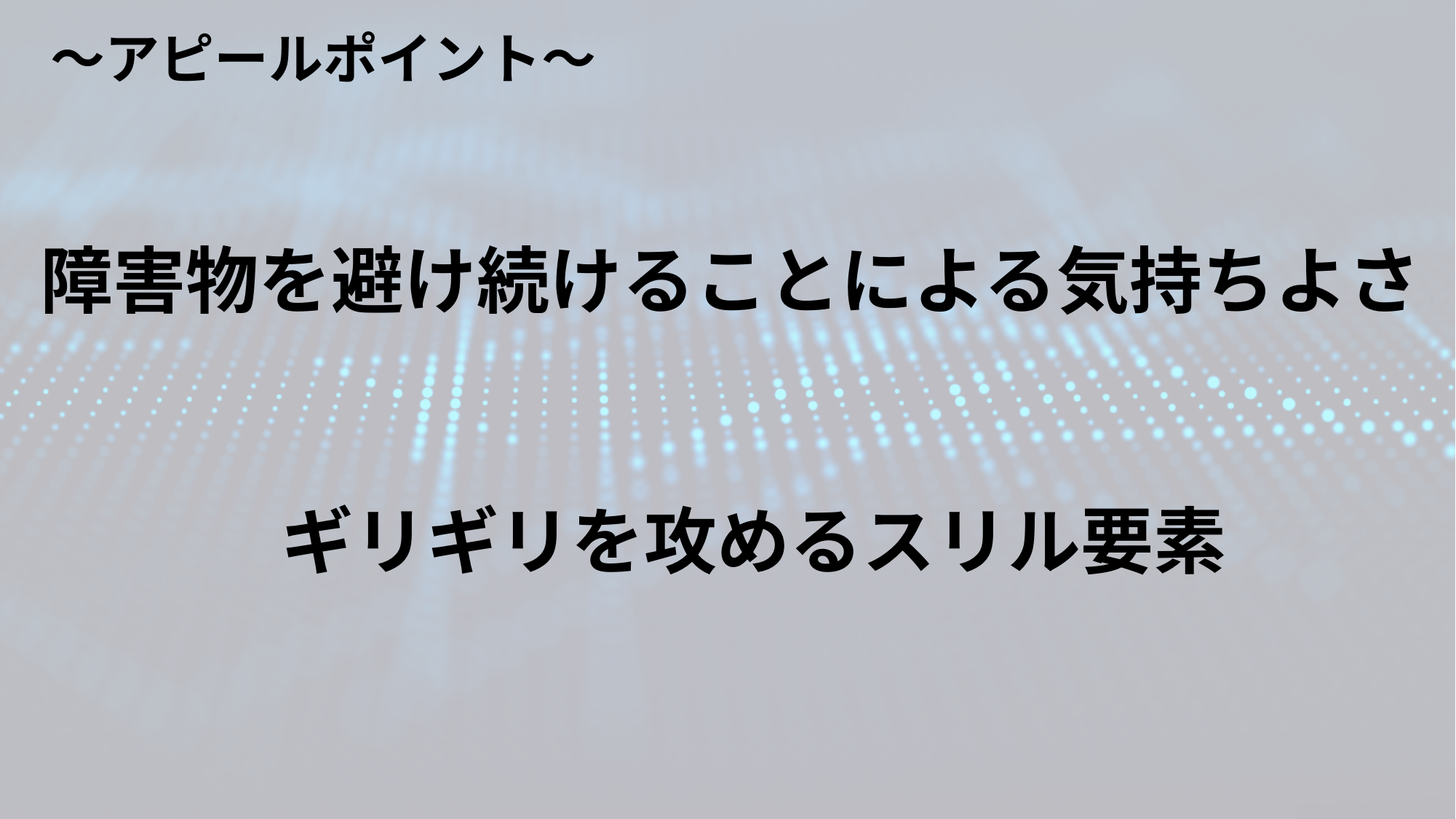

～アピールポイント～
障害物を避け続けることによる気持ちよさ
ギリギリを攻めるスリル要素